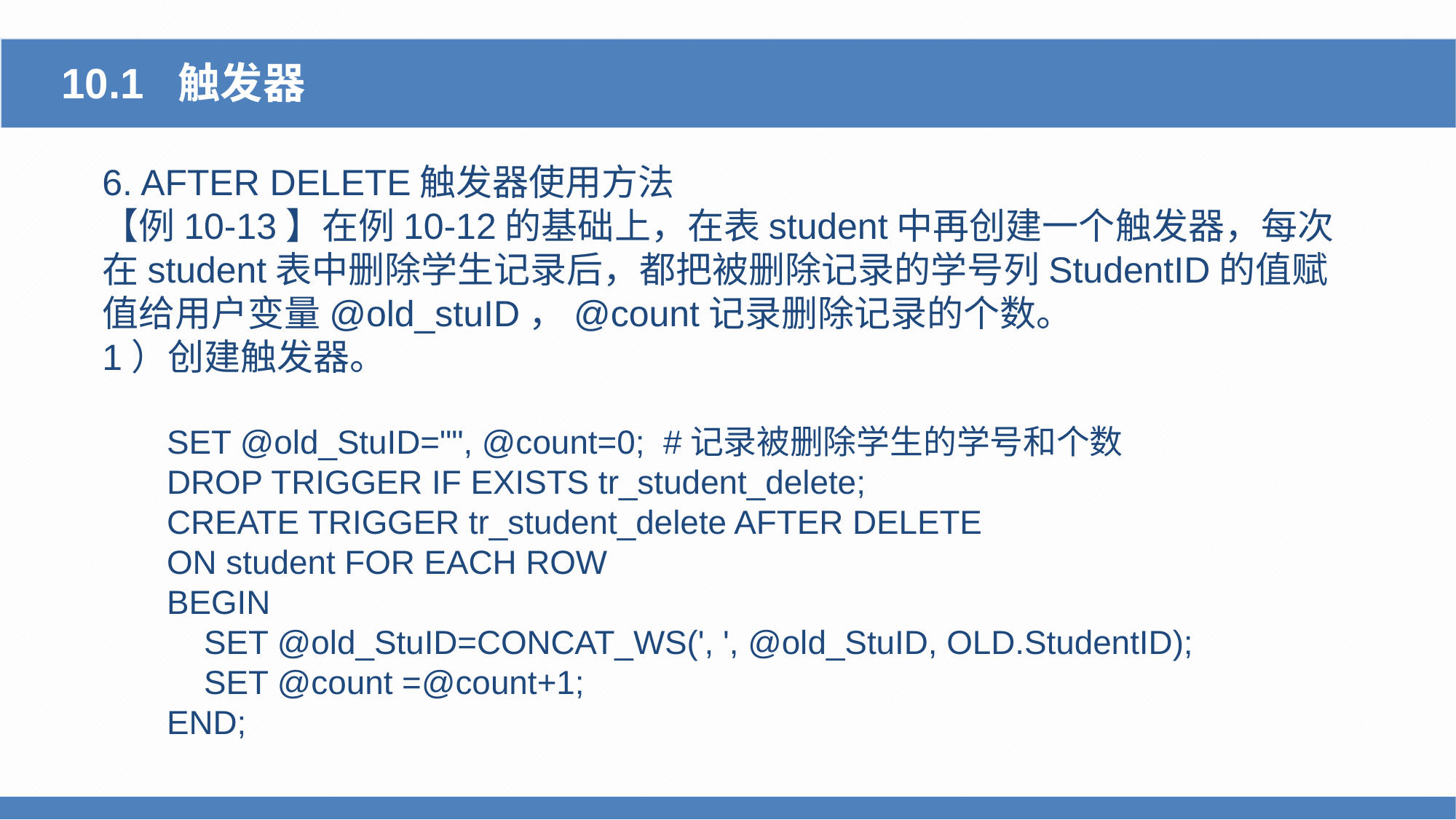

10.1  触发器
6. AFTER DELETE触发器使用方法
【例10-13】在例10-12的基础上，在表student中再创建一个触发器，每次在student表中删除学生记录后，都把被删除记录的学号列StudentID的值赋值给用户变量@old_stuID，@count记录删除记录的个数。
1）创建触发器。

SET @old_StuID="", @count=0;  #记录被删除学生的学号和个数
DROP TRIGGER IF EXISTS tr_student_delete;
CREATE TRIGGER tr_student_delete AFTER DELETE
ON student FOR EACH ROW
BEGIN
    SET @old_StuID=CONCAT_WS(', ', @old_StuID, OLD.StudentID);
    SET @count =@count+1;
END;